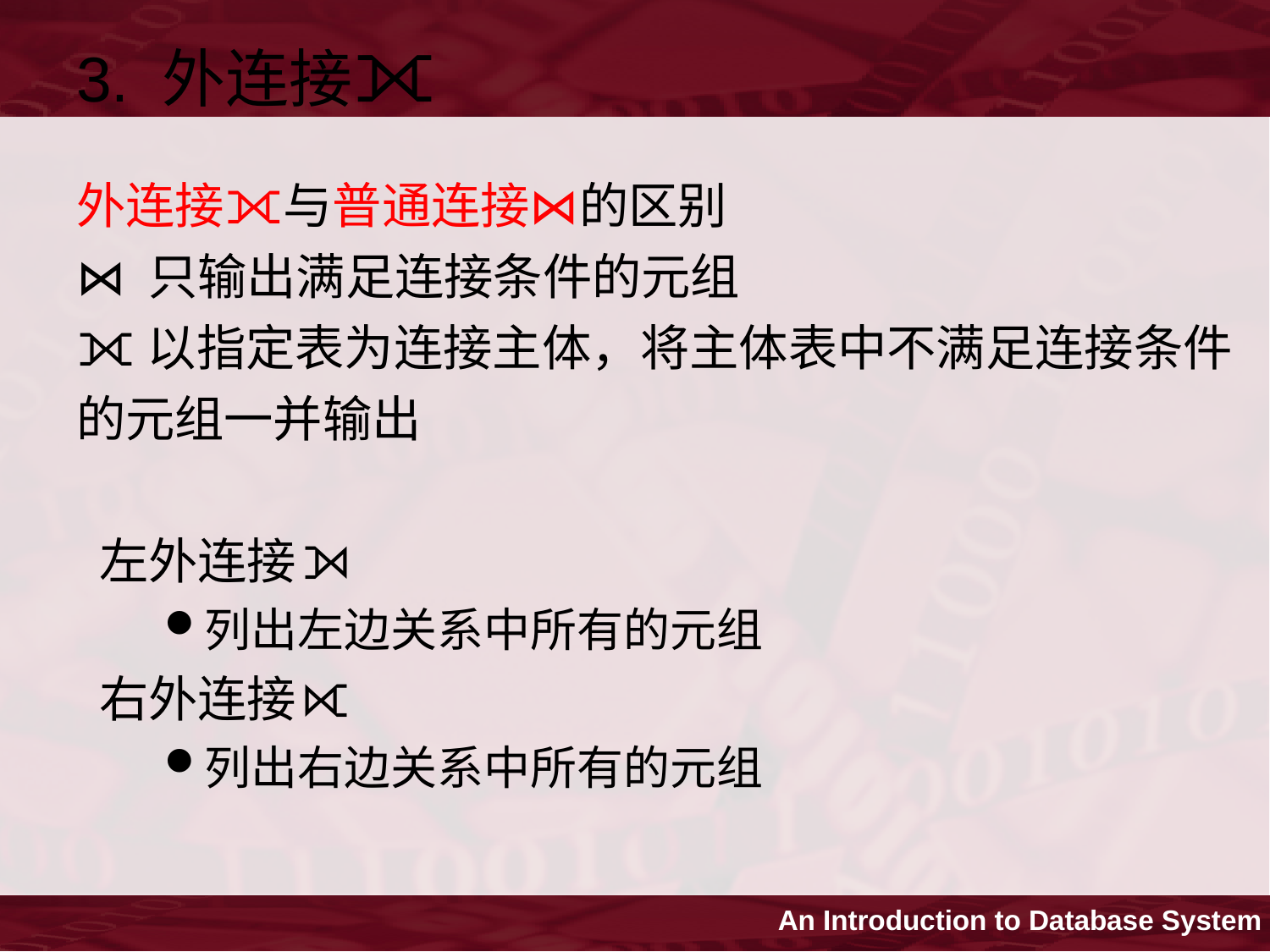

3. 外连接⟗
外连接⟗与普通连接⋈的区别
⋈ 只输出满足连接条件的元组
⟗以指定表为连接主体，将主体表中不满足连接条件的元组一并输出

 左外连接⟕
列出左边关系中所有的元组
 右外连接⟖
列出右边关系中所有的元组